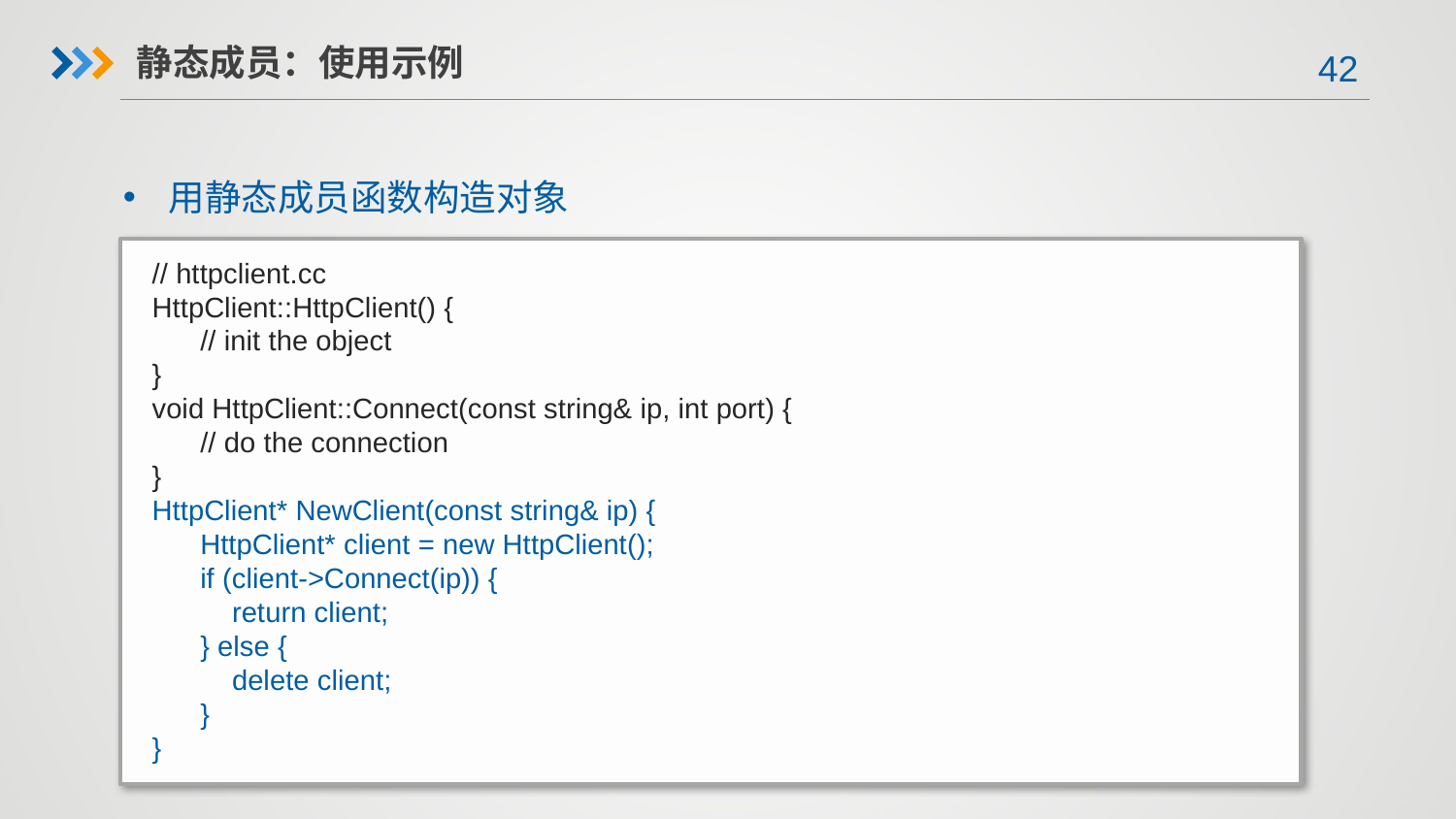

静态成员：使用示例
用静态成员函数构造对象

// httpclient.cc
HttpClient::HttpClient() {
      // init the object
}
void HttpClient::Connect(const string& ip, int port) {
      // do the connection
}
HttpClient* NewClient(const string& ip) {
      HttpClient* client = new HttpClient();
      if (client->Connect(ip)) {
          return client;
      } else {
          delete client;
      }
}